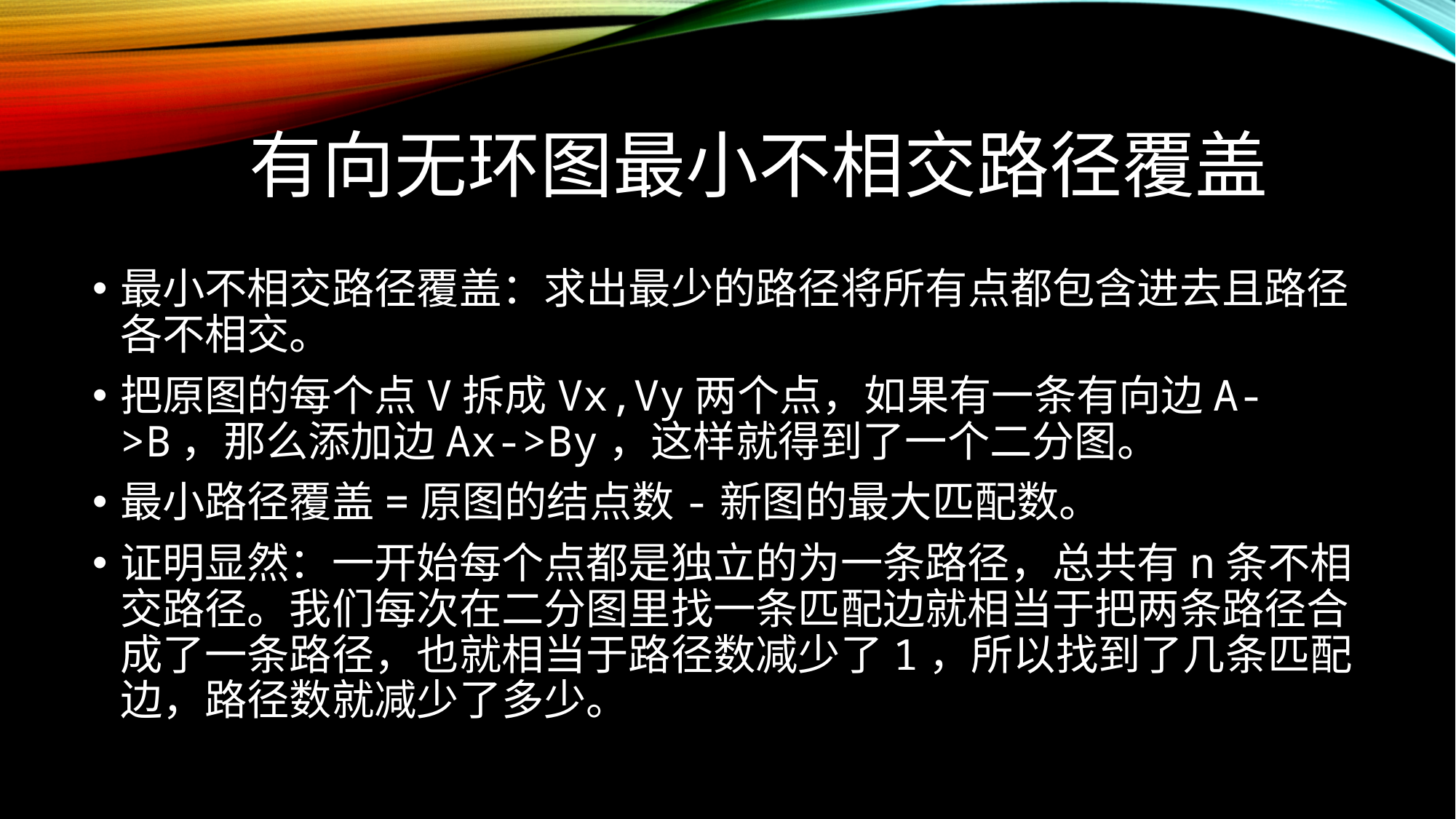

# 有向无环图最小不相交路径覆盖
最小不相交路径覆盖：求出最少的路径将所有点都包含进去且路径各不相交。
把原图的每个点V拆成Vx,Vy两个点，如果有一条有向边A->B，那么添加边Ax->By，这样就得到了一个二分图。
最小路径覆盖=原图的结点数-新图的最大匹配数。
证明显然：一开始每个点都是独立的为一条路径，总共有n条不相交路径。我们每次在二分图里找一条匹配边就相当于把两条路径合成了一条路径，也就相当于路径数减少了1，所以找到了几条匹配边，路径数就减少了多少。